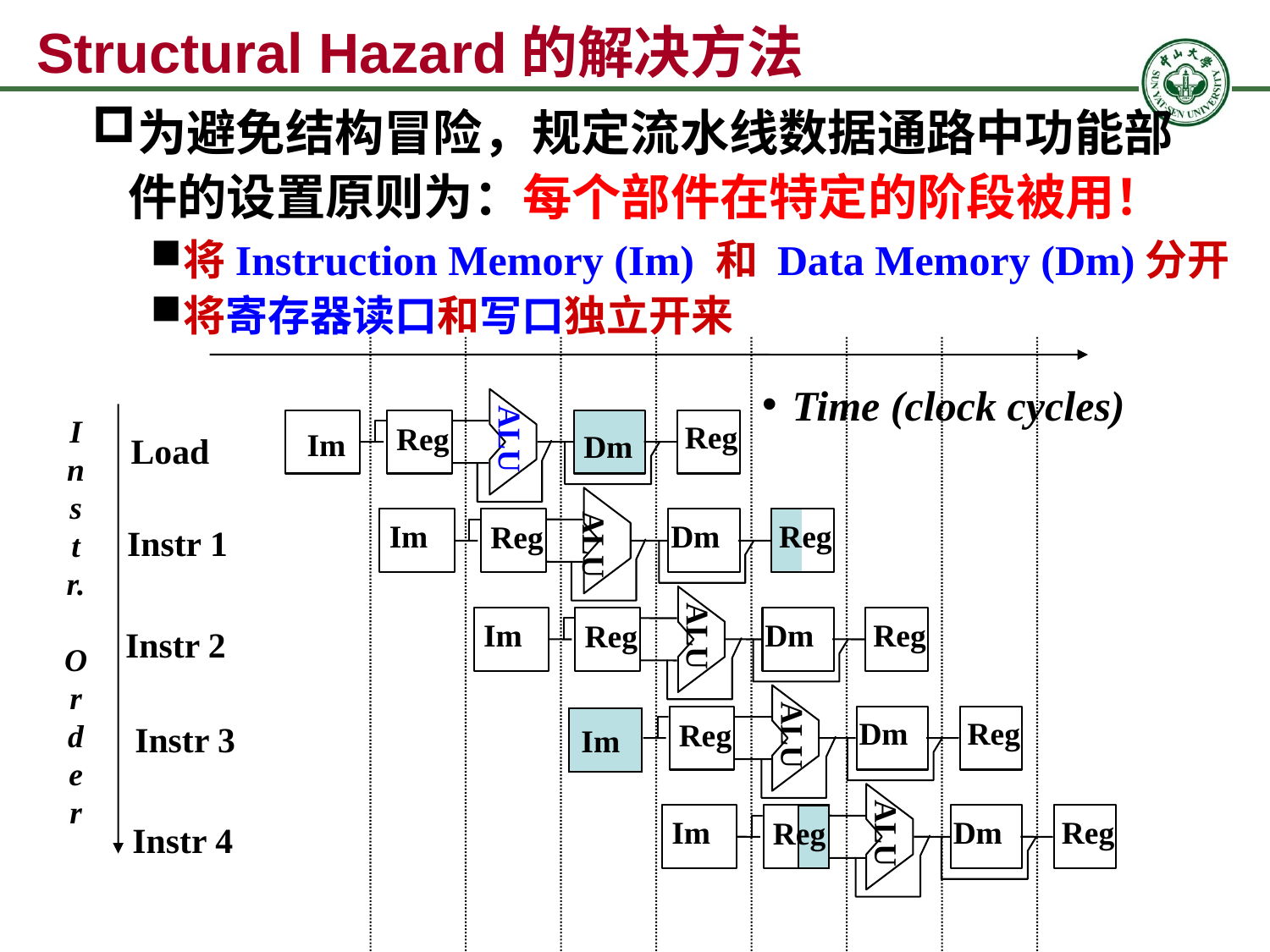

# Structural Hazard的解决方法
为避免结构冒险，规定流水线数据通路中功能部件的设置原则为：每个部件在特定的阶段被用！
将Instruction Memory (Im) 和 Data Memory (Dm)分开
将寄存器读口和写口独立开来

Time (clock cycles)

I
n
s
t
r.

O
r
d
e
r

Reg
Reg
ALU
Im

Dm
Load

ALU

Im

Dm
Reg
Reg
Instr 1

ALU

Im

Dm
Reg
Reg
Instr 2

Dm
Reg
Im
Reg
ALU
Instr 3

ALU

Im

Dm
Reg
Reg
Instr 4